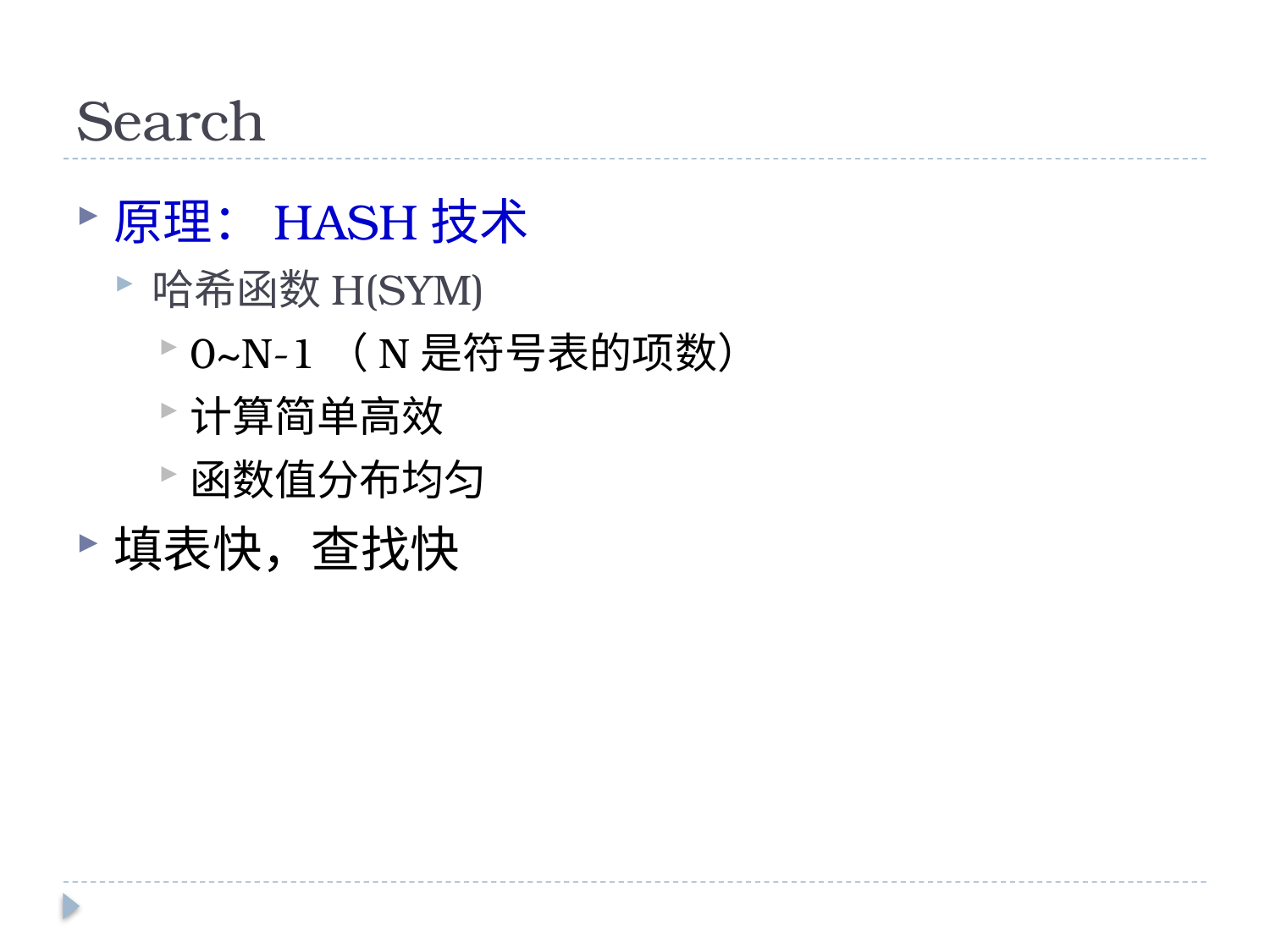

# Search
原理：HASH技术
哈希函数H(SYM)
0~N-1（N是符号表的项数）
计算简单高效
函数值分布均匀
填表快，查找快

11